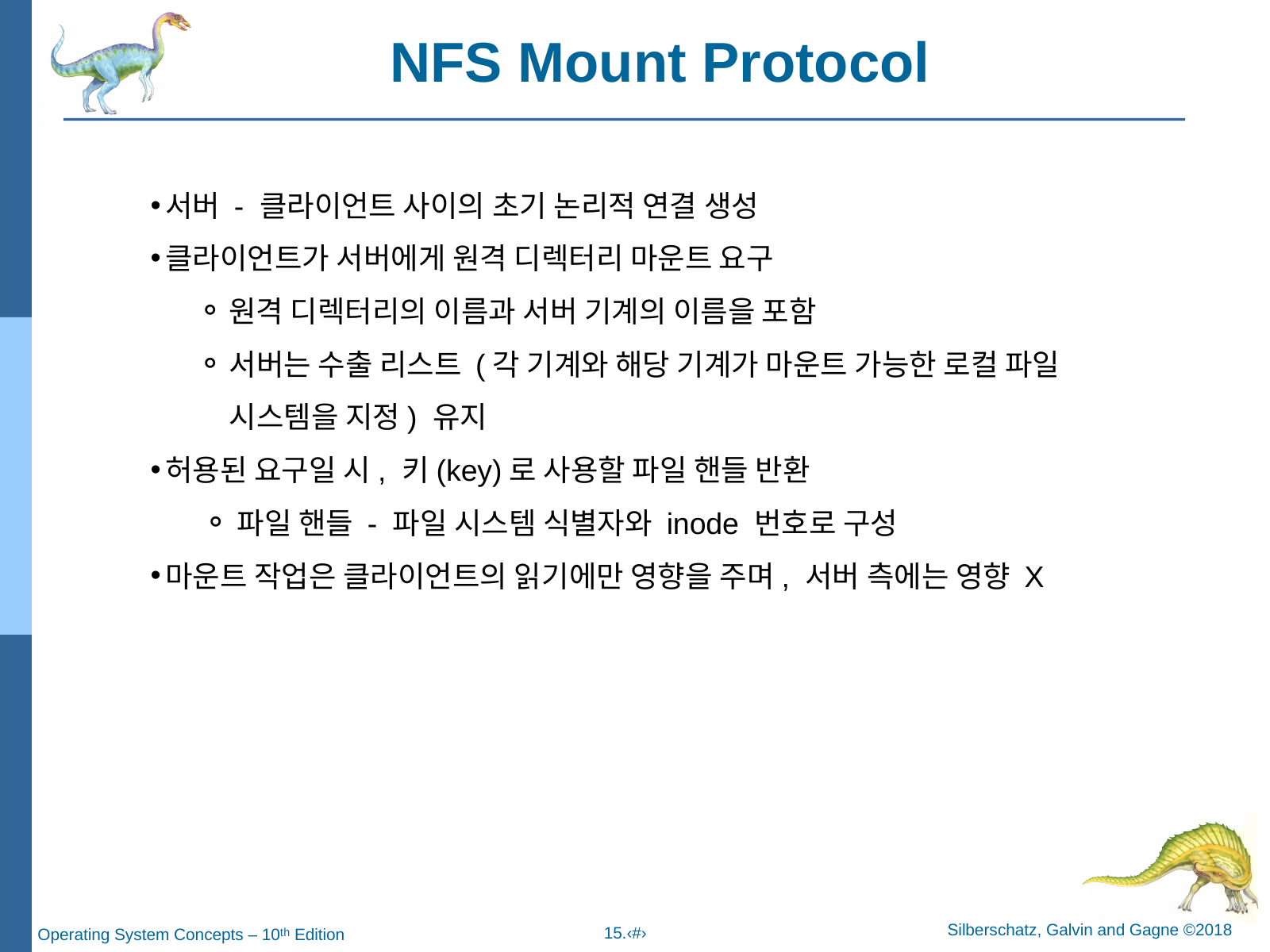

NFS Mount Protocol

서버 - 클라이언트 사이의 초기 논리적 연결 생성
클라이언트가 서버에게 원격 디렉터리 마운트 요구
원격 디렉터리의 이름과 서버 기계의 이름을 포함
서버는 수출 리스트 (각 기계와 해당 기계가 마운트 가능한 로컬 파일 시스템을 지정) 유지
허용된 요구일 시, 키(key)로 사용할 파일 핸들 반환
파일 핸들 - 파일 시스템 식별자와 inode 번호로 구성
마운트 작업은 클라이언트의 읽기에만 영향을 주며, 서버 측에는 영향 X

Silberschatz, Galvin and Gagne ©2018
15.‹#›
Operating System Concepts – 10ᵗʰ Edition